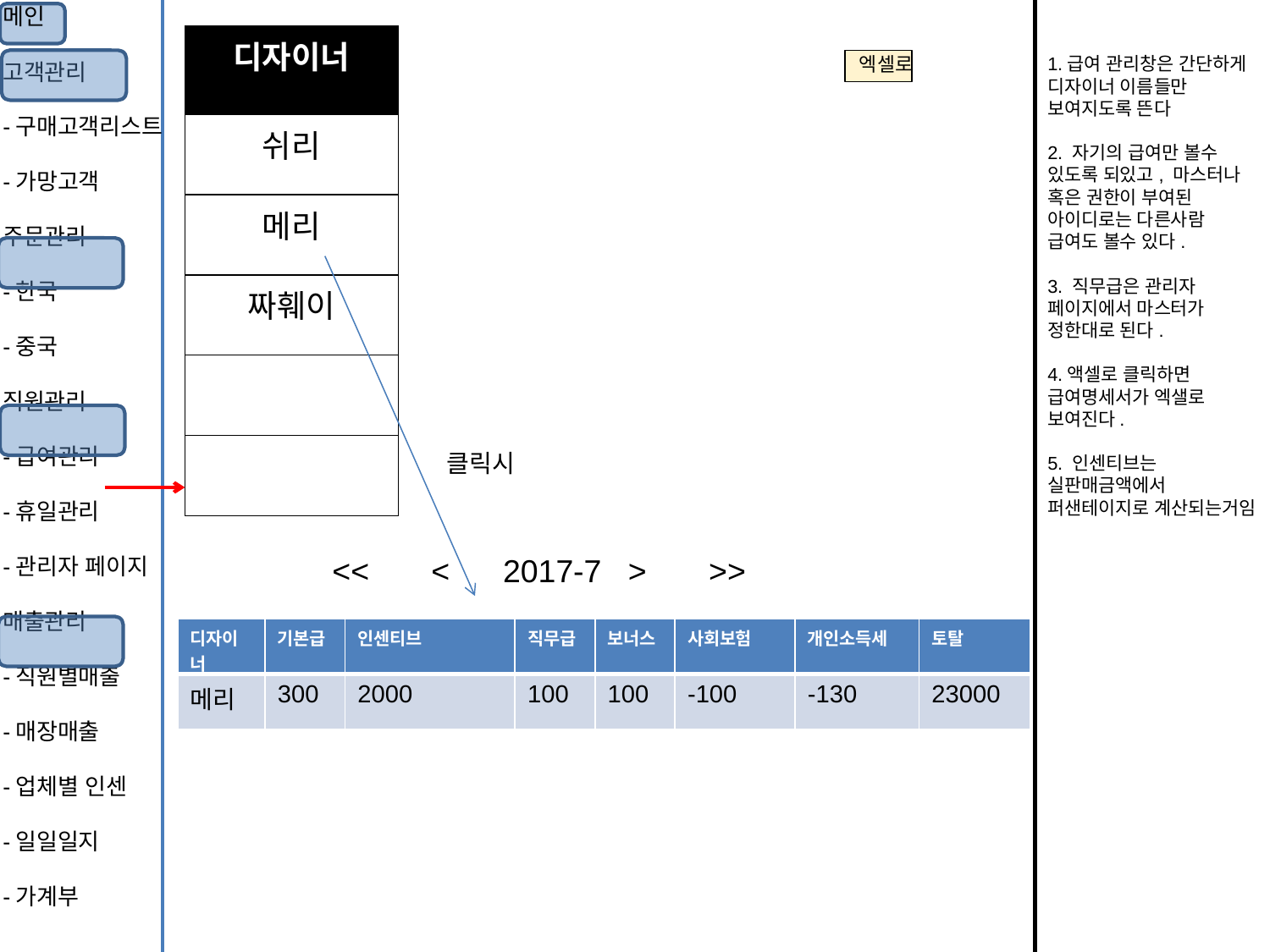

메인

고객관리

-구매고객리스트

-가망고객

주문관리

-한국

-중국

직원관리

-급여관리

-휴일관리

-관리자 페이지

매출관리

-직원별매출

-매장매출

-업체별 인센

-일일일지

-가계부

| 디자이너 |
| --- |
| 쉬리 |
| 메리 |
| 짜훼이 |
|  |
|  |
엑셀로
1.급여 관리창은 간단하게 디자이너 이름들만 보여지도록 뜬다

2. 자기의 급여만 볼수 있도록 되있고, 마스터나 혹은 권한이 부여된 아이디로는 다른사람 급여도 볼수 있다.

3. 직무급은 관리자 페이지에서 마스터가 정한대로 된다.

4.액셀로 클릭하면 급여명세서가 엑샐로 보여진다.

5. 인센티브는 실판매금액에서 퍼샌테이지로 계산되는거임

클릭시
   <<       <      2017-7   >       >>
| 디자이너 | 기본급 | 인센티브 | 직무급 | 보너스 | 사회보험 | 개인소득세 | 토탈 |
| --- | --- | --- | --- | --- | --- | --- | --- |
| 메리 | 300 | 2000 | 100 | 100 | -100 | -130 | 23000 |